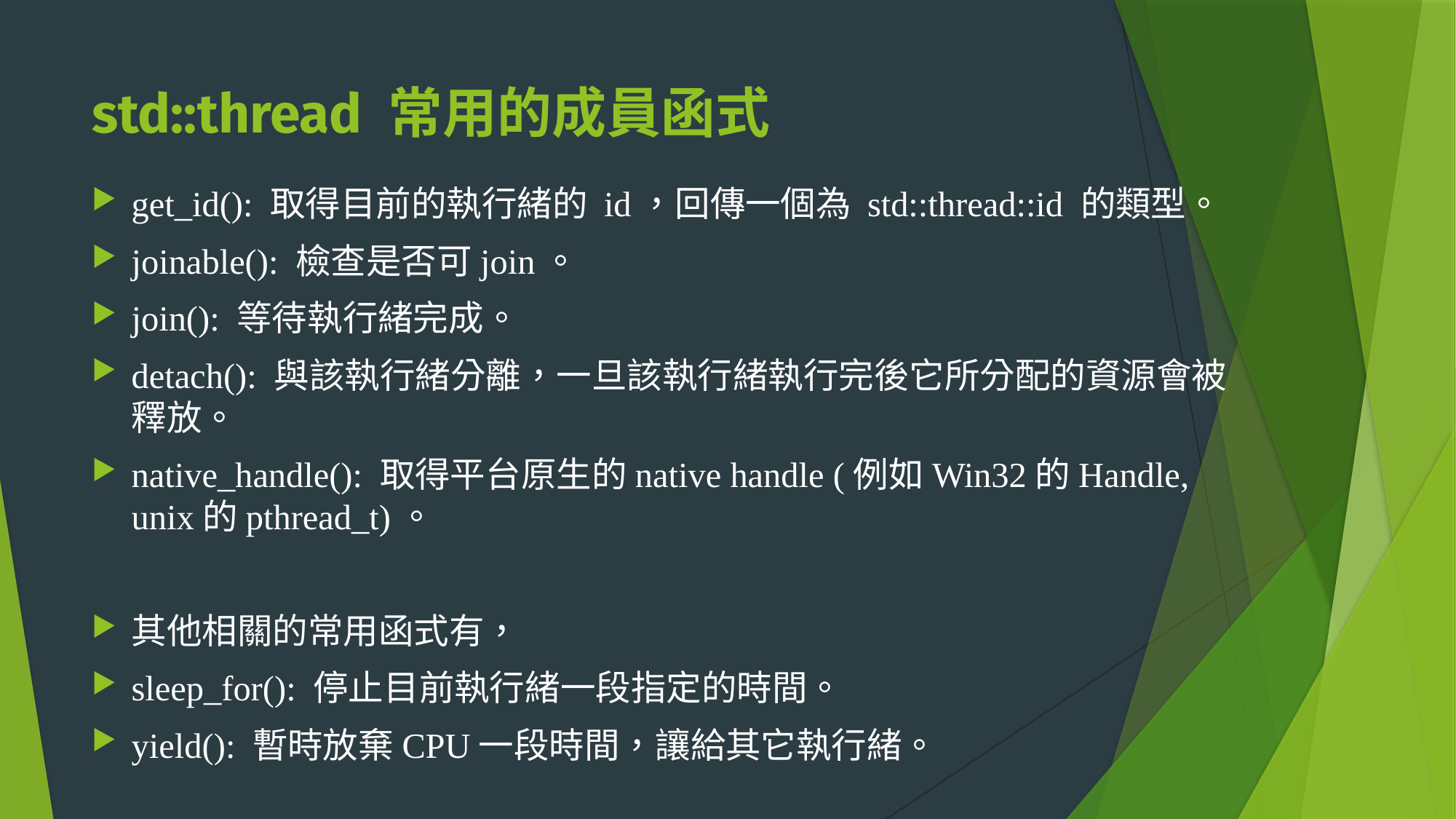

# std::thread 常用的成員函式
get_id(): 取得目前的執行緒的 id，回傳一個為 std::thread::id 的類型。
joinable(): 檢查是否可join。
join(): 等待執行緒完成。
detach(): 與該執行緒分離，一旦該執行緒執行完後它所分配的資源會被釋放。
native_handle(): 取得平台原生的native handle (例如Win32的Handle, unix的pthread_t)。

其他相關的常用函式有，
sleep_for(): 停止目前執行緒一段指定的時間。
yield(): 暫時放棄CPU一段時間，讓給其它執行緒。